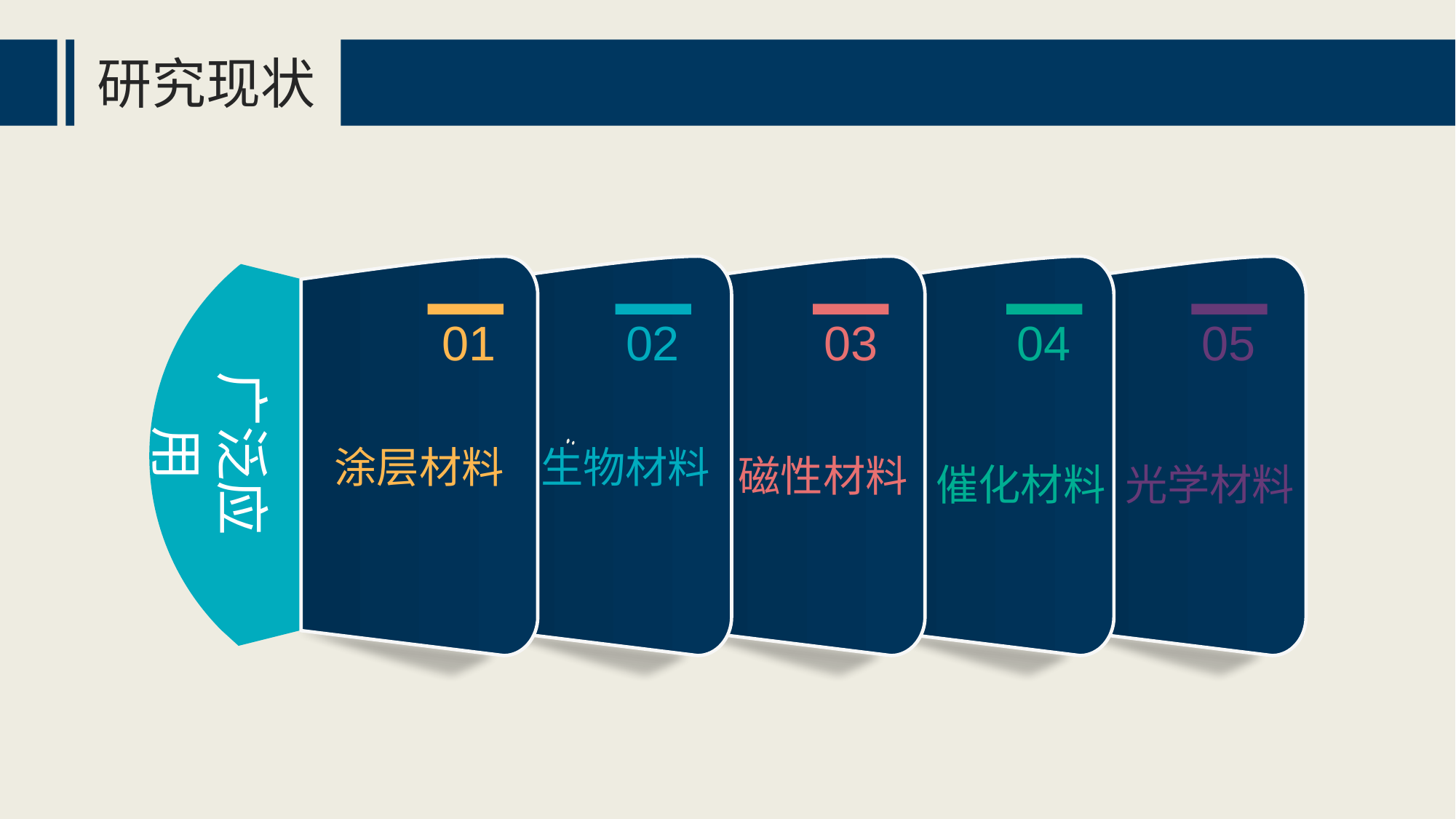

研究现状

01
涂层材料

02
生物材料

03
磁性材料

04
催化材料

05
光学材料

广泛应用